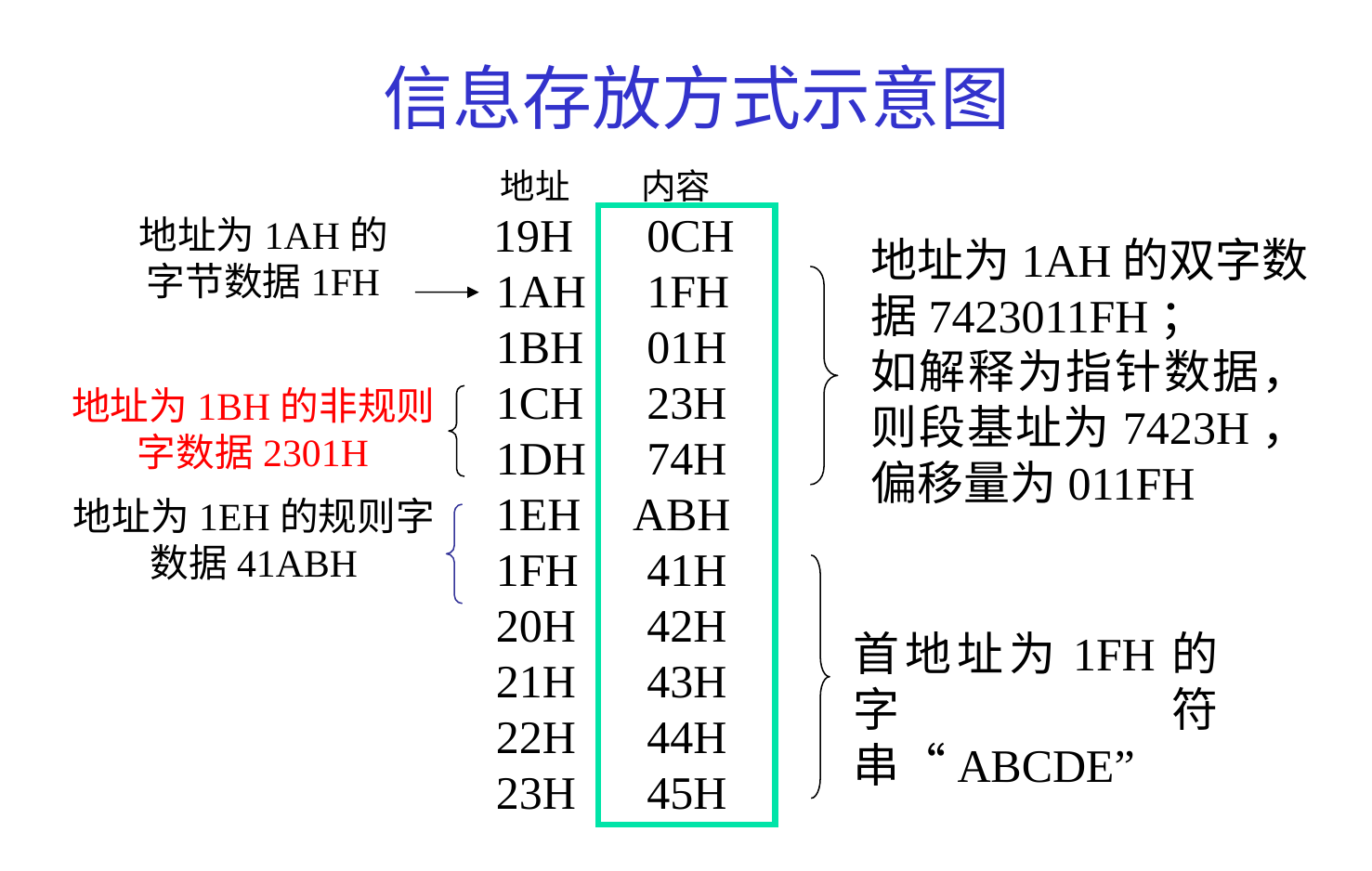

信息存放方式示意图
 地址         内容
 19H 	  0CH
 1AH	  1FH
 1BH	  01H
 1CH	  23H
 1DH	  74H
 1EH	 ABH
 1FH	  41H
 20H	  42H
 21H	  43H
 22H	  44H
 23H	  45H

地址为1AH的字节数据1FH

地址为1AH的双字数据7423011FH；
如解释为指针数据，则段基址为7423H，偏移量为011FH

地址为1BH的非规则字数据2301H

地址为1EH的规则字数据41ABH

首地址为1FH的字符串“ABCDE”
59